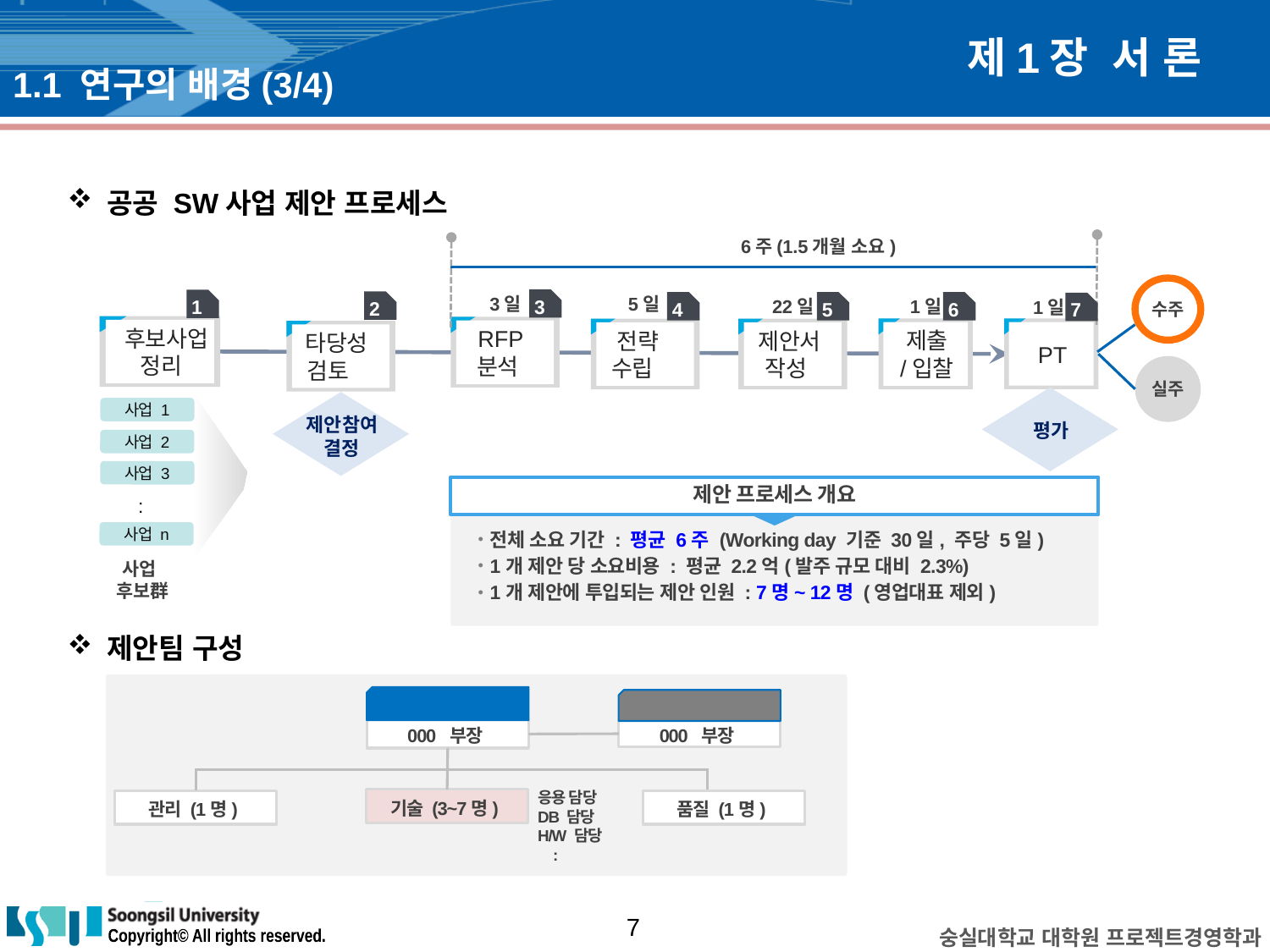

# 제1장  서 론
1.1 연구의 배경(3/4)
공공 SW사업 제안 프로세스
6주(1.5개월 소요)
수주
3
1
2
5
4
6
7
5일
3일
22일
1일
1일

 후보사업
정리

   RFP
  분석

PT

제출
/입찰

  전략
  수립

 제안서
   작성

 타당성
  검토
실주

사업 1

제안참여
결정
평가
사업 2
사업 3

제안 프로세스 개요

전체 소요 기간 : 평균 6주 (Working day 기준 30일, 주당 5일)
1개 제안 당 소요비용 : 평균 2.2억(발주 규모 대비 2.3%)
1개 제안에 투입되는 제안 인원 : 7명~ 12명 (영업대표 제외)
:
사업 n
사업
후보群
제안팀 구성
 제안PM (1명)

000  부장
 전략 담당 (1명)

000  부장
응용 담당
DB 담당
H/W 담당
   :

기술 (3~7명)

관리 (1명)

품질 (1명)